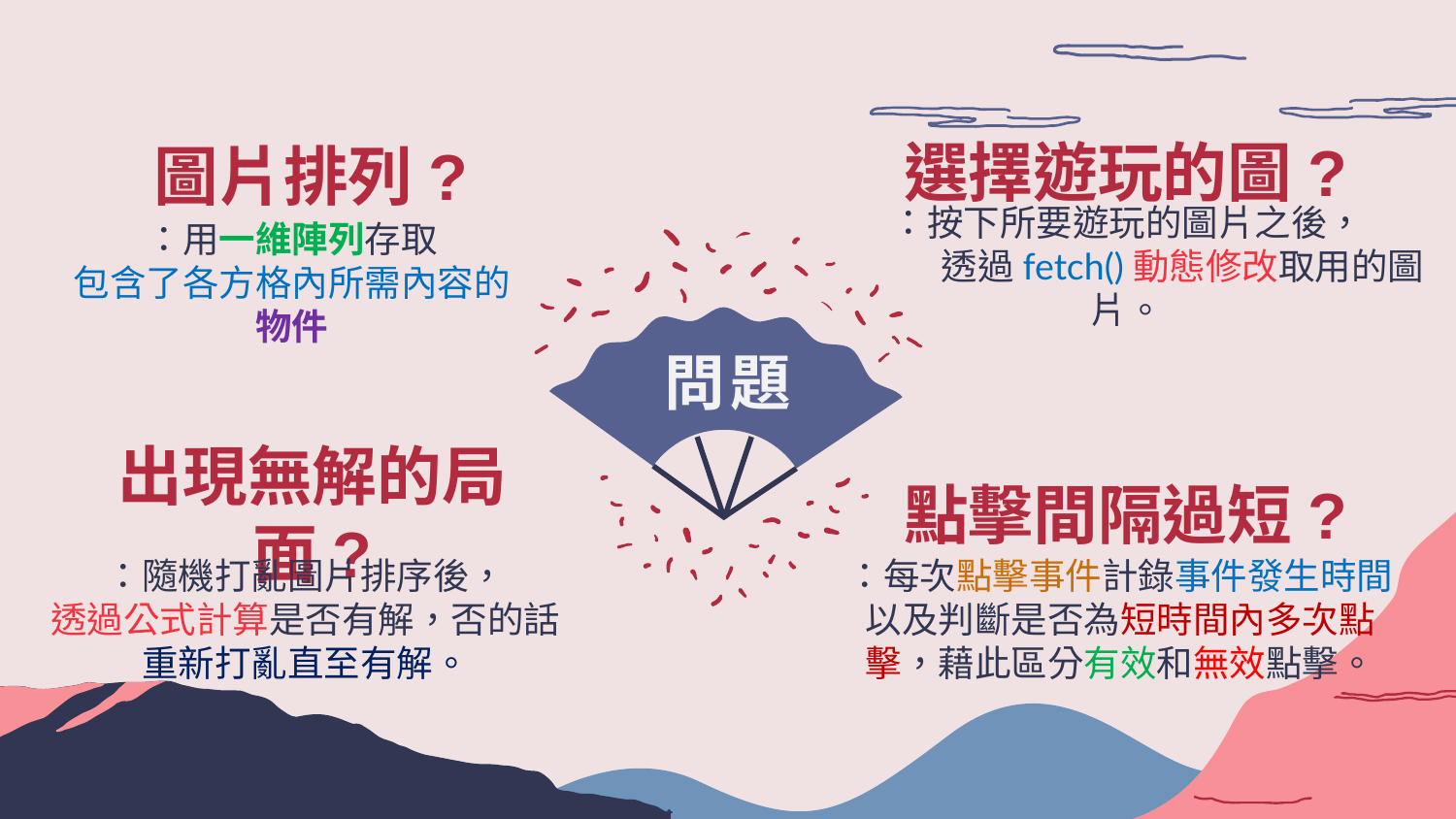

選擇遊玩的圖?
圖片排列?
：按下所要遊玩的圖片之後，
           透過fetch()動態修改取用的圖片。
：用一維陣列存取
包含了各方格內所需內容的
物件

# 問題

出現無解的局面?
點擊間隔過短?
：隨機打亂圖片排序後，
透過公式計算是否有解，否的話重新打亂直至有解。
：每次點擊事件計錄事件發生時間以及判斷是否為短時間內多次點擊，藉此區分有效和無效點擊。